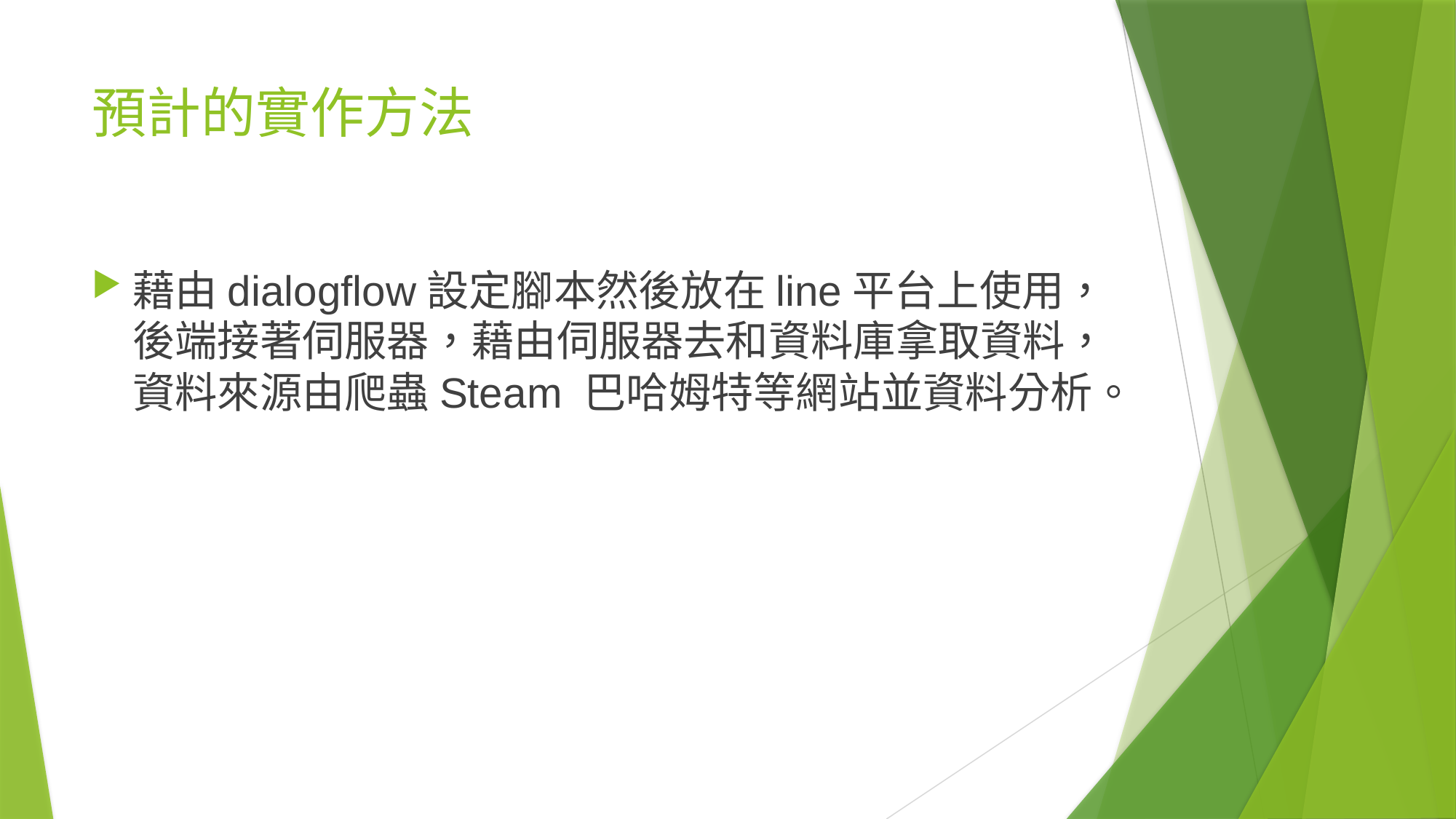

# 預計的實作方法
藉由dialogflow設定腳本然後放在line平台上使用，後端接著伺服器，藉由伺服器去和資料庫拿取資料，資料來源由爬蟲Steam 巴哈姆特等網站並資料分析。